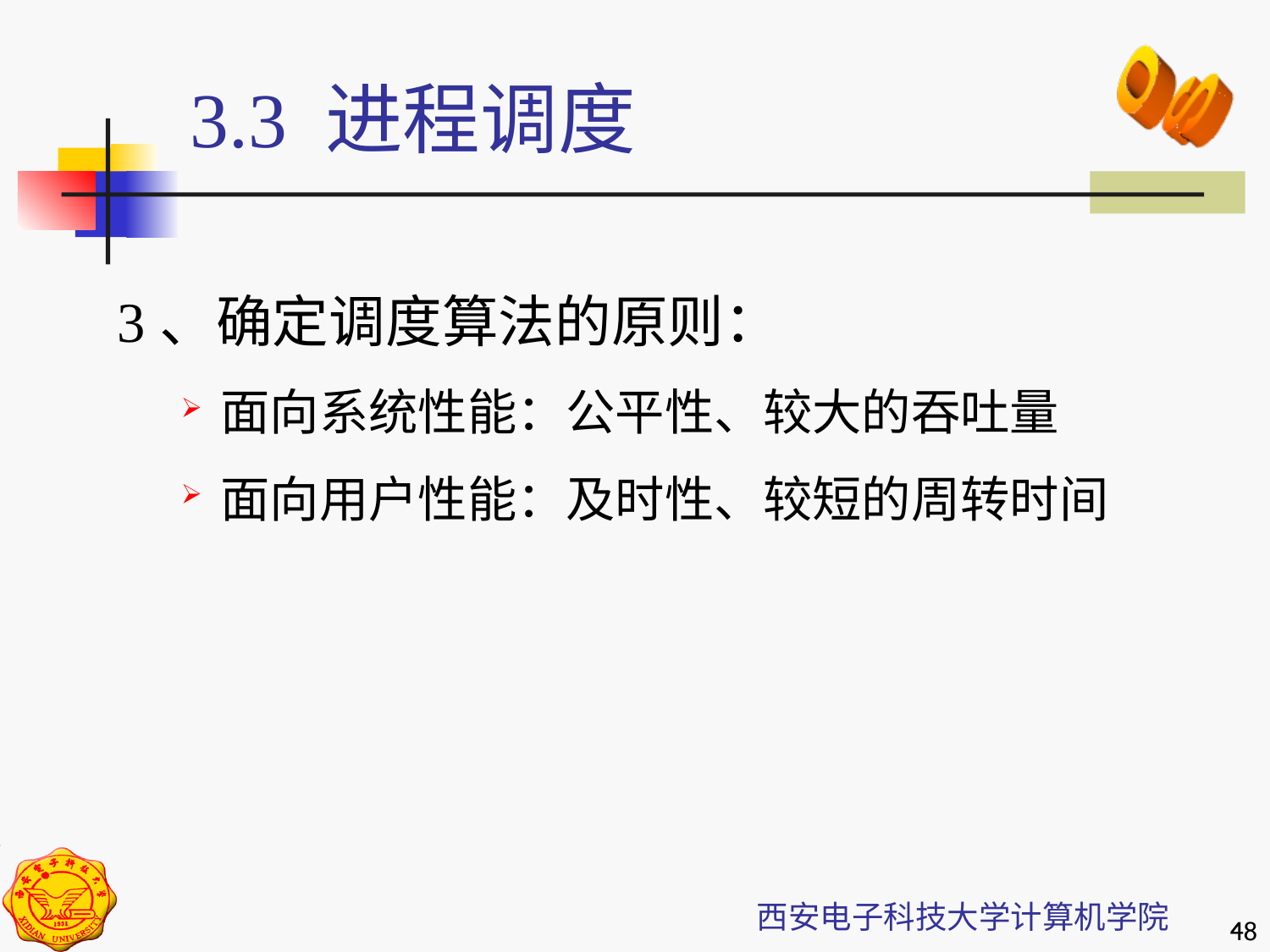

3.3 进程调度
3、确定调度算法的原则：
面向系统性能：公平性、较大的吞吐量
面向用户性能：及时性、较短的周转时间
48